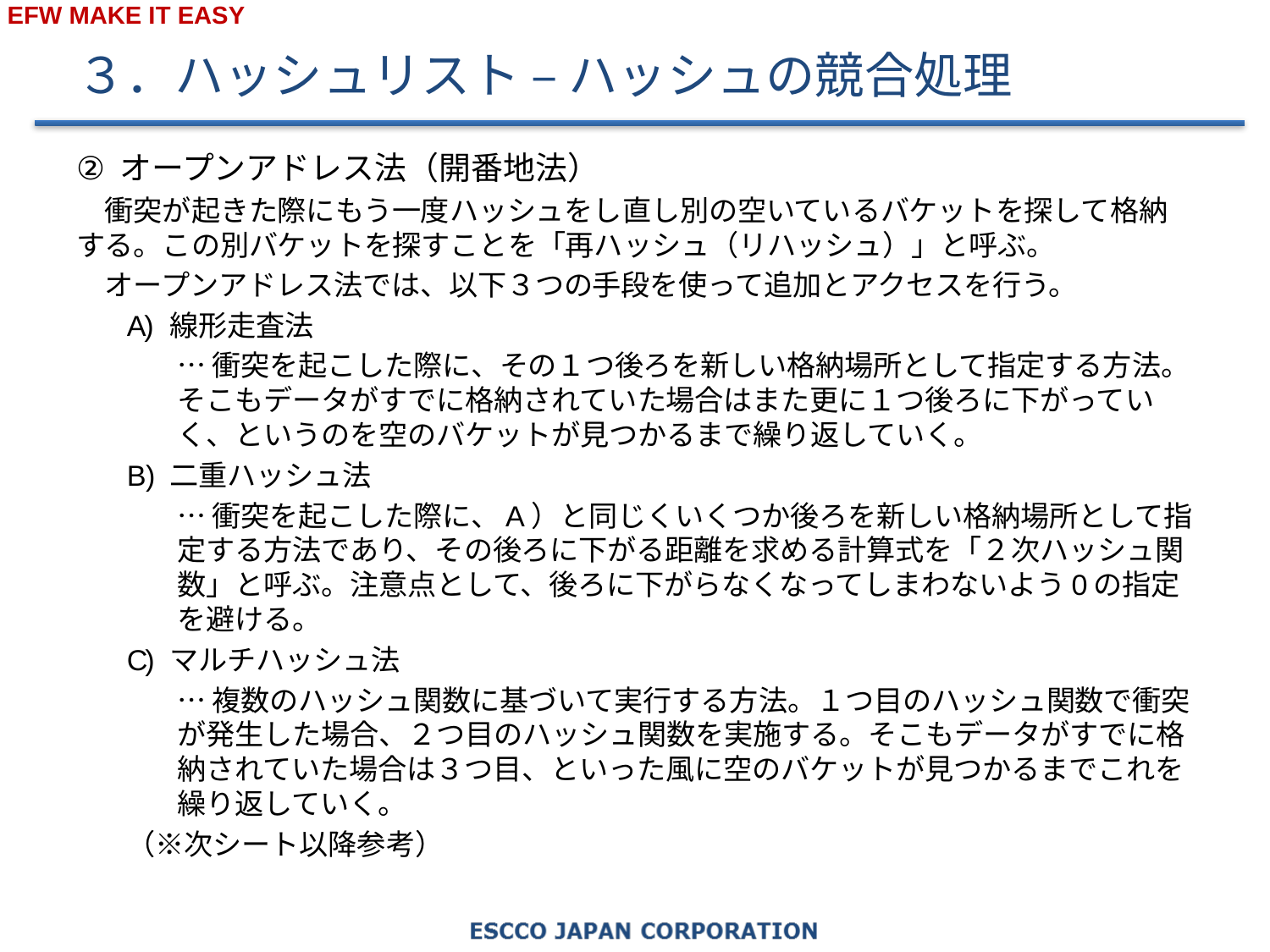

# ３．ハッシュリスト – ハッシュの競合処理
オープンアドレス法（開番地法）
　衝突が起きた際にもう一度ハッシュをし直し別の空いているバケットを探して格納する。この別バケットを探すことを「再ハッシュ（リハッシュ）」と呼ぶ。
　オープンアドレス法では、以下３つの手段を使って追加とアクセスを行う。
線形走査法
…衝突を起こした際に、その１つ後ろを新しい格納場所として指定する方法。そこもデータがすでに格納されていた場合はまた更に１つ後ろに下がっていく、というのを空のバケットが見つかるまで繰り返していく。
二重ハッシュ法
…衝突を起こした際に、A）と同じくいくつか後ろを新しい格納場所として指定する方法であり、その後ろに下がる距離を求める計算式を「２次ハッシュ関数」と呼ぶ。注意点として、後ろに下がらなくなってしまわないよう0の指定を避ける。
マルチハッシュ法
…複数のハッシュ関数に基づいて実行する方法。１つ目のハッシュ関数で衝突が発生した場合、２つ目のハッシュ関数を実施する。そこもデータがすでに格納されていた場合は３つ目、といった風に空のバケットが見つかるまでこれを繰り返していく。
（※次シート以降参考）